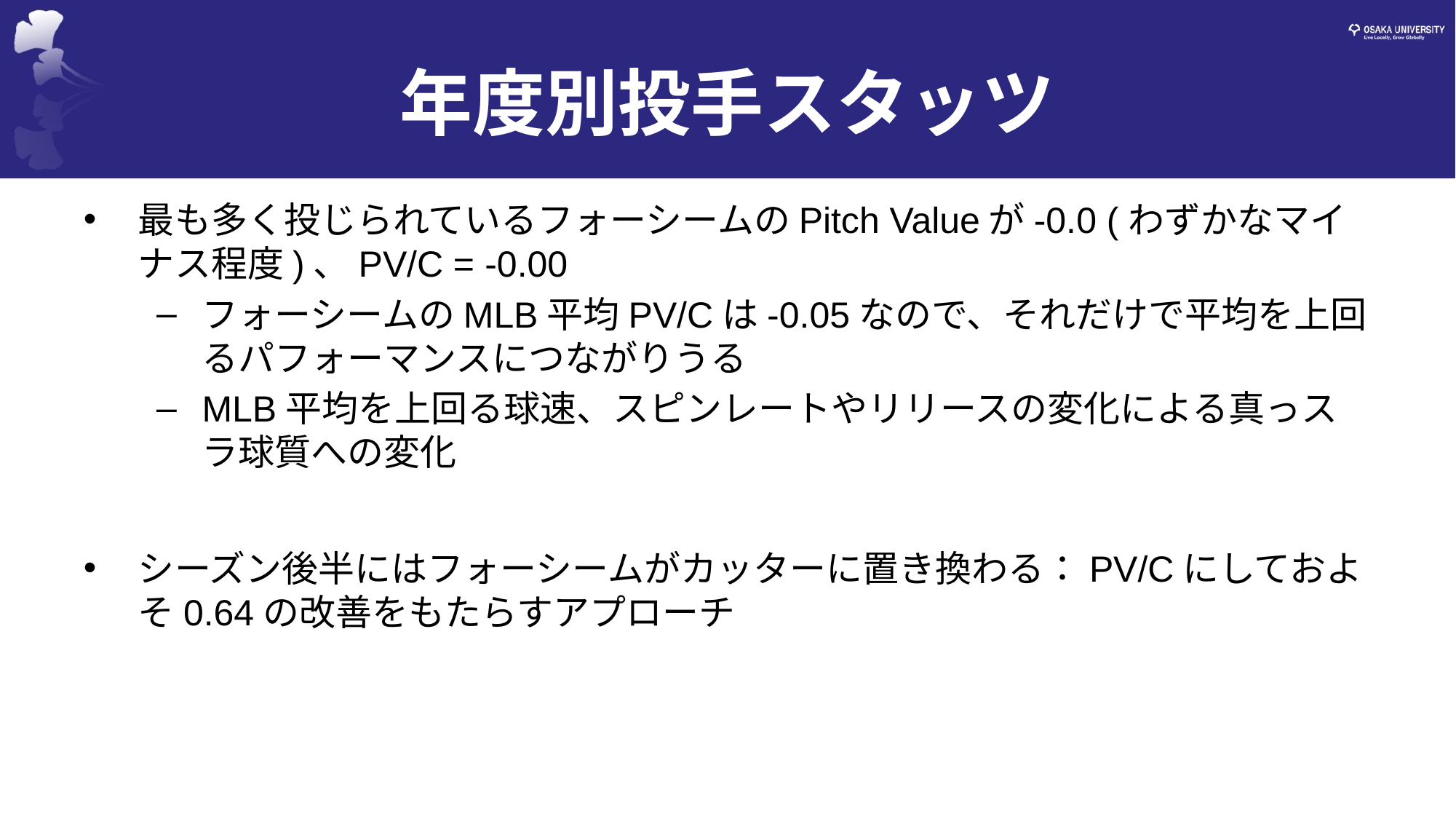

# 年度別投手スタッツ
最も多く投じられているフォーシームのPitch Valueが-0.0 (わずかなマイナス程度)、PV/C = -0.00
フォーシームのMLB平均PV/Cは-0.05なので、それだけで平均を上回るパフォーマンスにつながりうる
MLB平均を上回る球速、スピンレートやリリースの変化による真っスラ球質への変化

シーズン後半にはフォーシームがカッターに置き換わる：PV/Cにしておよそ0.64の改善をもたらすアプローチ